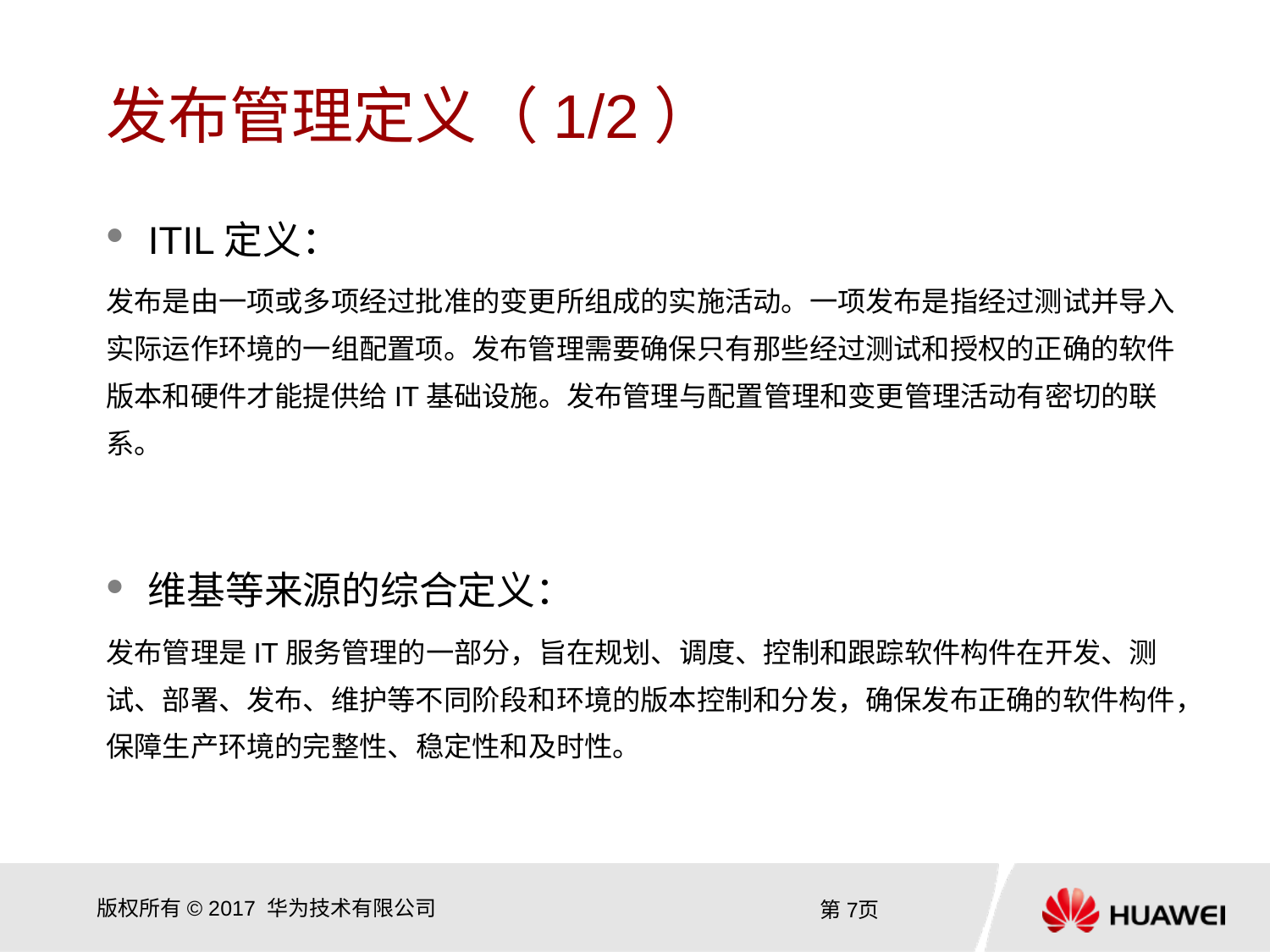

# 发布管理定义（1/2）
ITIL定义：
发布是由一项或多项经过批准的变更所组成的实施活动。一项发布是指经过测试并导入实际运作环境的一组配置项。发布管理需要确保只有那些经过测试和授权的正确的软件版本和硬件才能提供给IT基础设施。发布管理与配置管理和变更管理活动有密切的联系。

维基等来源的综合定义：
发布管理是IT服务管理的一部分，旨在规划、调度、控制和跟踪软件构件在开发、测试、部署、发布、维护等不同阶段和环境的版本控制和分发，确保发布正确的软件构件，保障生产环境的完整性、稳定性和及时性。